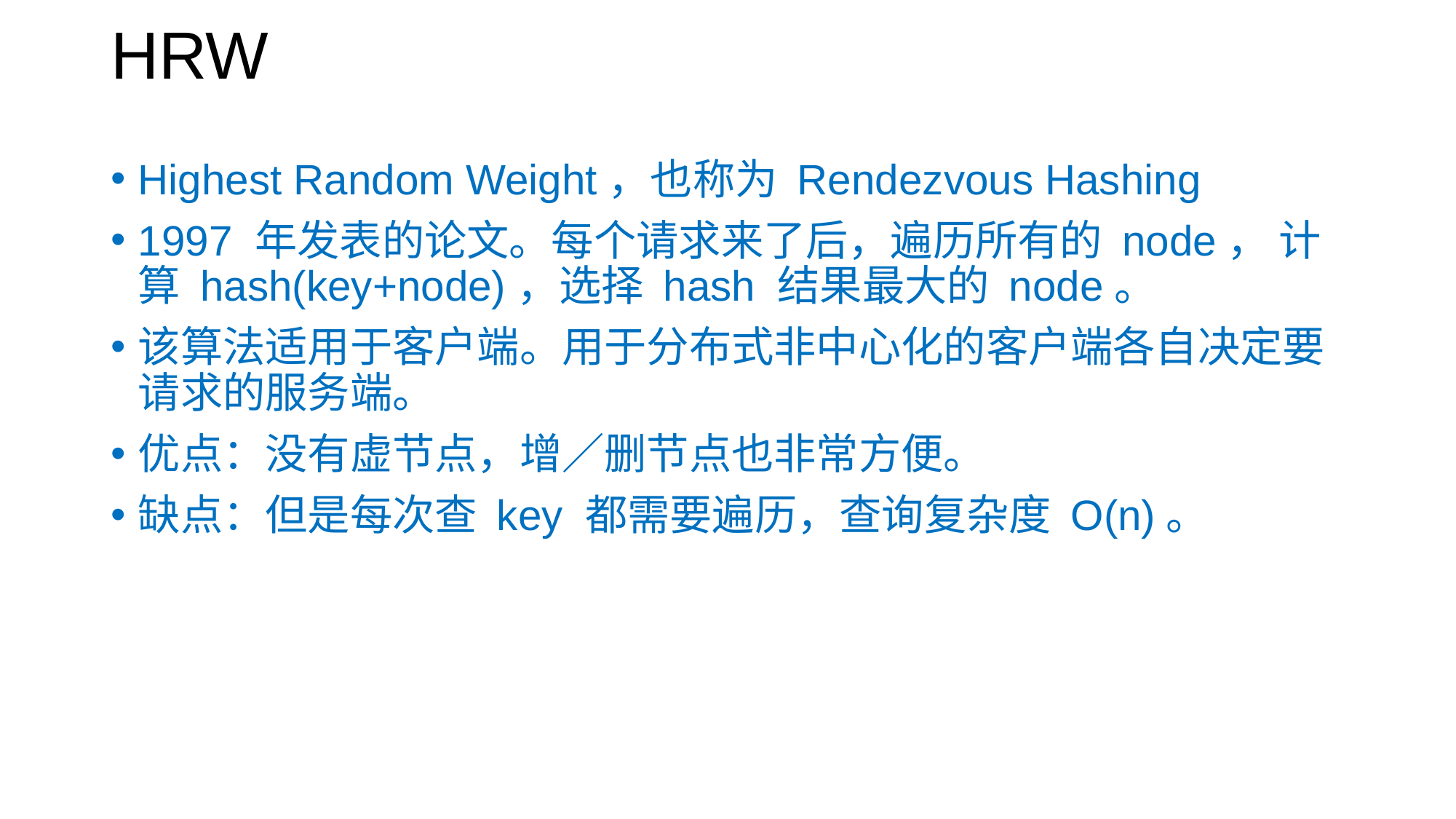

# HRW
Highest Random Weight，也称为 Rendezvous Hashing
1997 年发表的论文。每个请求来了后，遍历所有的 node， 计算 hash(key+node)，选择 hash 结果最大的 node。
该算法适用于客户端。用于分布式非中心化的客户端各自决定要请求的服务端。
优点：没有虚节点，增／删节点也非常方便。
缺点：但是每次查 key 都需要遍历，查询复杂度 O(n)。